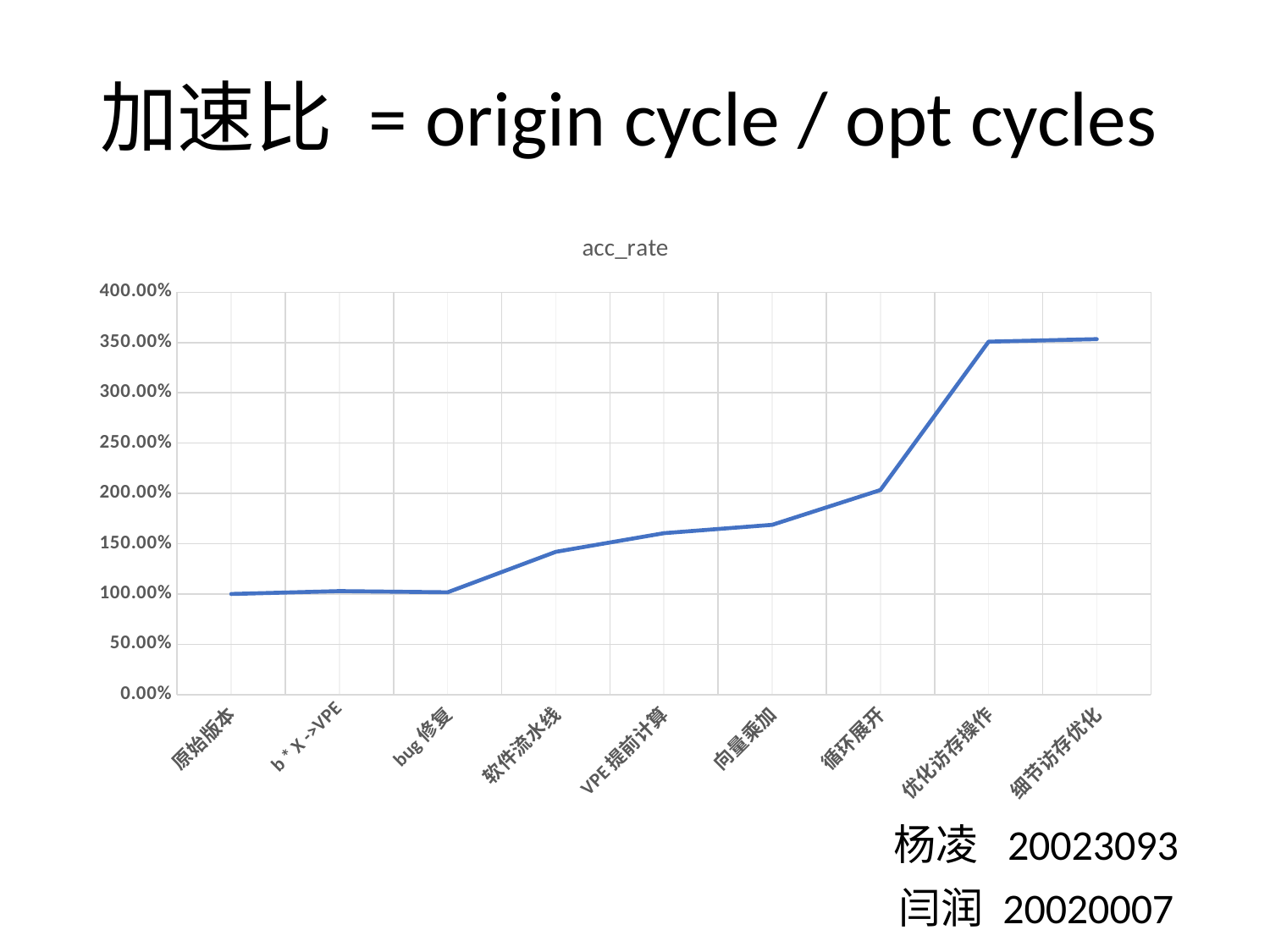

# 加速比 = origin cycle / opt cycles

### Chart:

| Category | acc_rate |
|---|---|
| 原始版本 | 1.0 |
| b * X ->VPE | 1.0287358866504317 |
| bug修复 | 1.017205901668053 |
| 软件流水线 | 1.4191591163595643 |
| VPE提前计算 | 1.6047427190054104 |
| 向量乘加 | 1.6874137555378024 |
| 循环展开 | 2.0336105032822758 |
| 优化访存操作 | 3.508431066592842 |
| 细节访存优化 | 3.53404654464331 |